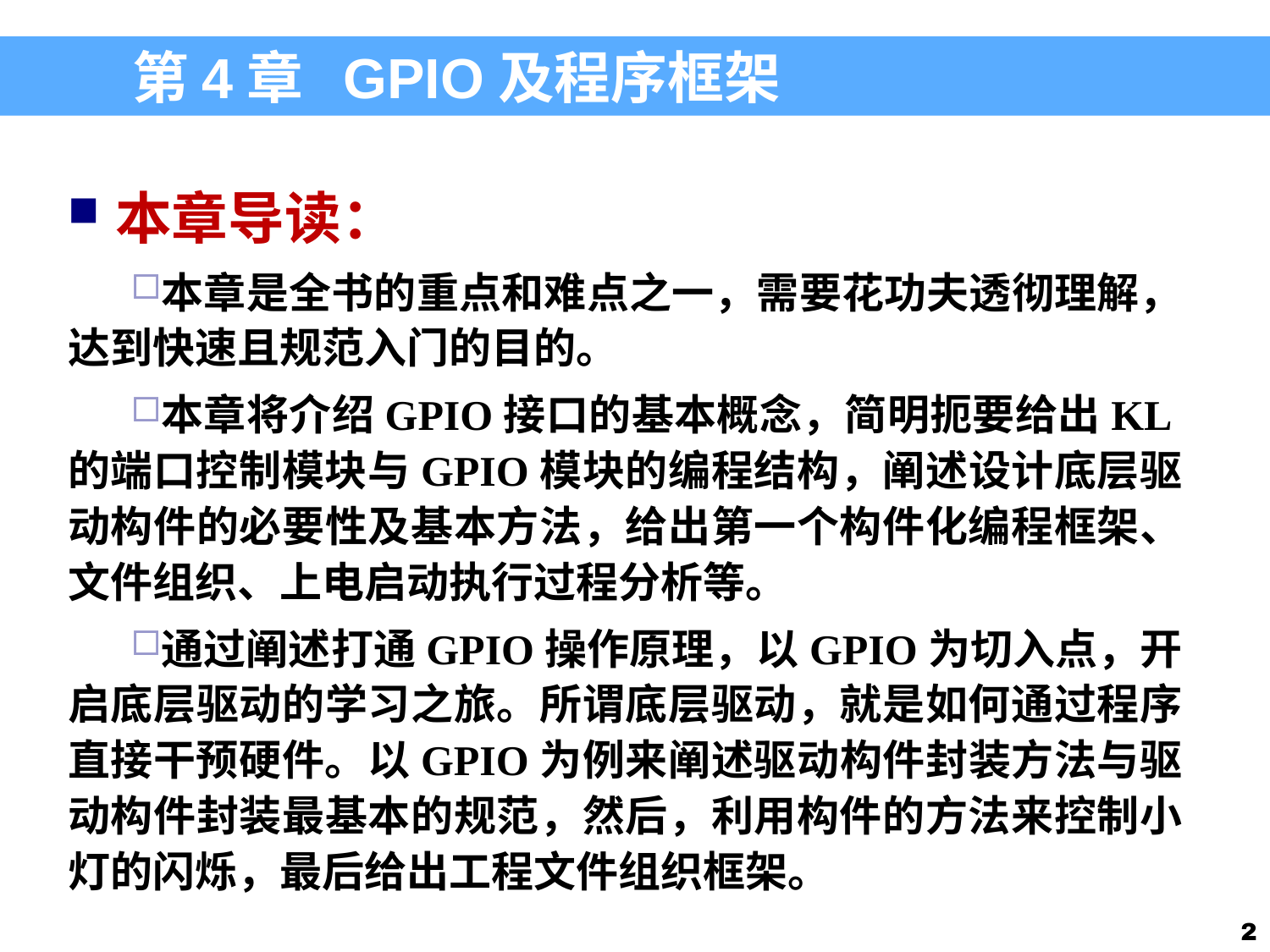

第4章  GPIO及程序框架
本章导读：
本章是全书的重点和难点之一，需要花功夫透彻理解，达到快速且规范入门的目的。
本章将介绍GPIO接口的基本概念，简明扼要给出KL的端口控制模块与GPIO模块的编程结构，阐述设计底层驱动构件的必要性及基本方法，给出第一个构件化编程框架、文件组织、上电启动执行过程分析等。
通过阐述打通GPIO操作原理，以GPIO为切入点，开启底层驱动的学习之旅。所谓底层驱动，就是如何通过程序直接干预硬件。以GPIO为例来阐述驱动构件封装方法与驱动构件封装最基本的规范，然后，利用构件的方法来控制小灯的闪烁，最后给出工程文件组织框架。
2